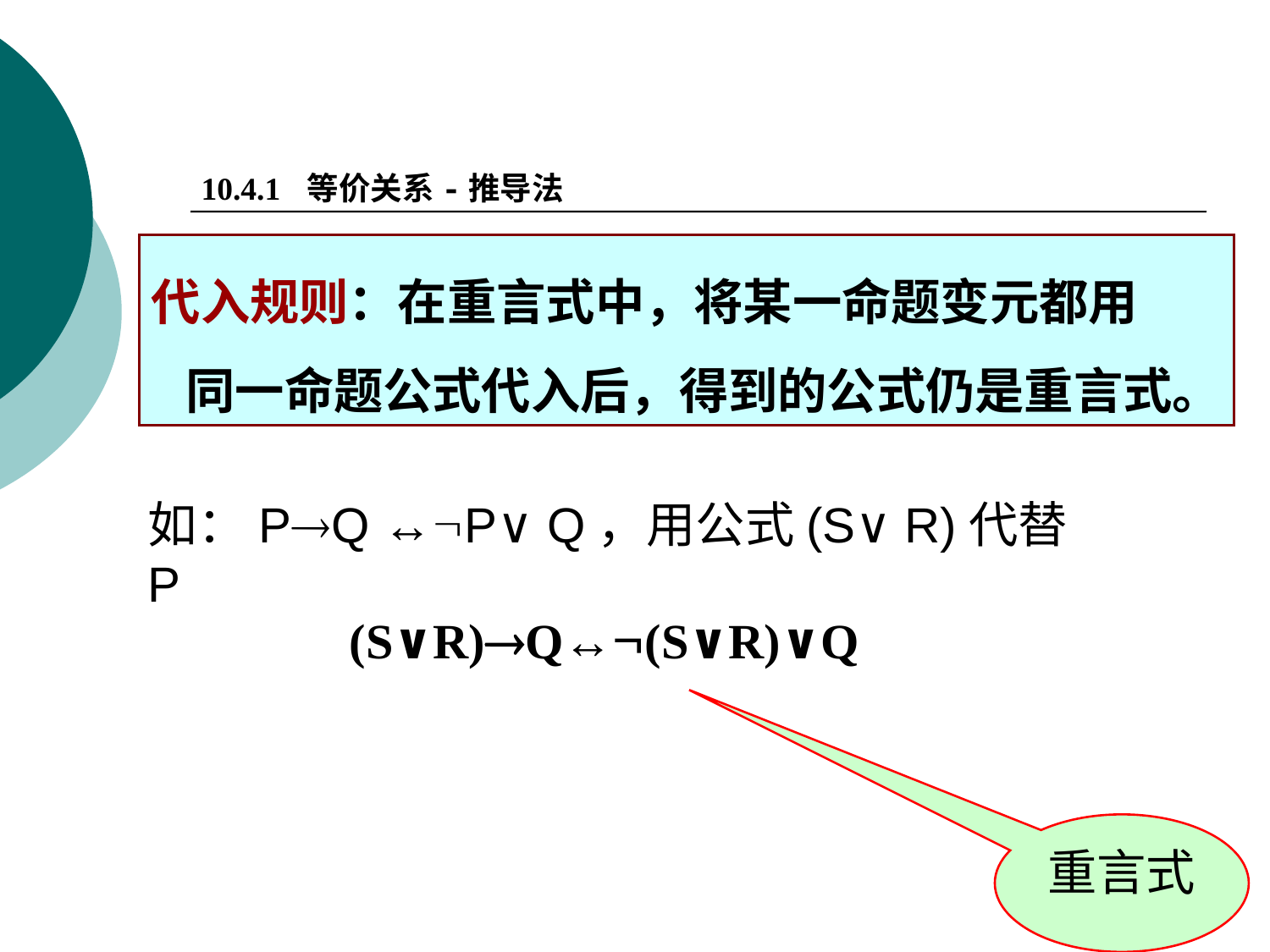

10.4.1 等价关系-推导法
代入规则：在重言式中，将某一命题变元都用
  同一命题公式代入后，得到的公式仍是重言式。
如：P→Q ↔¬P∨Q，用公式(S∨R)代替P
(S∨R)→Q↔¬(S∨R)∨Q
重言式
80